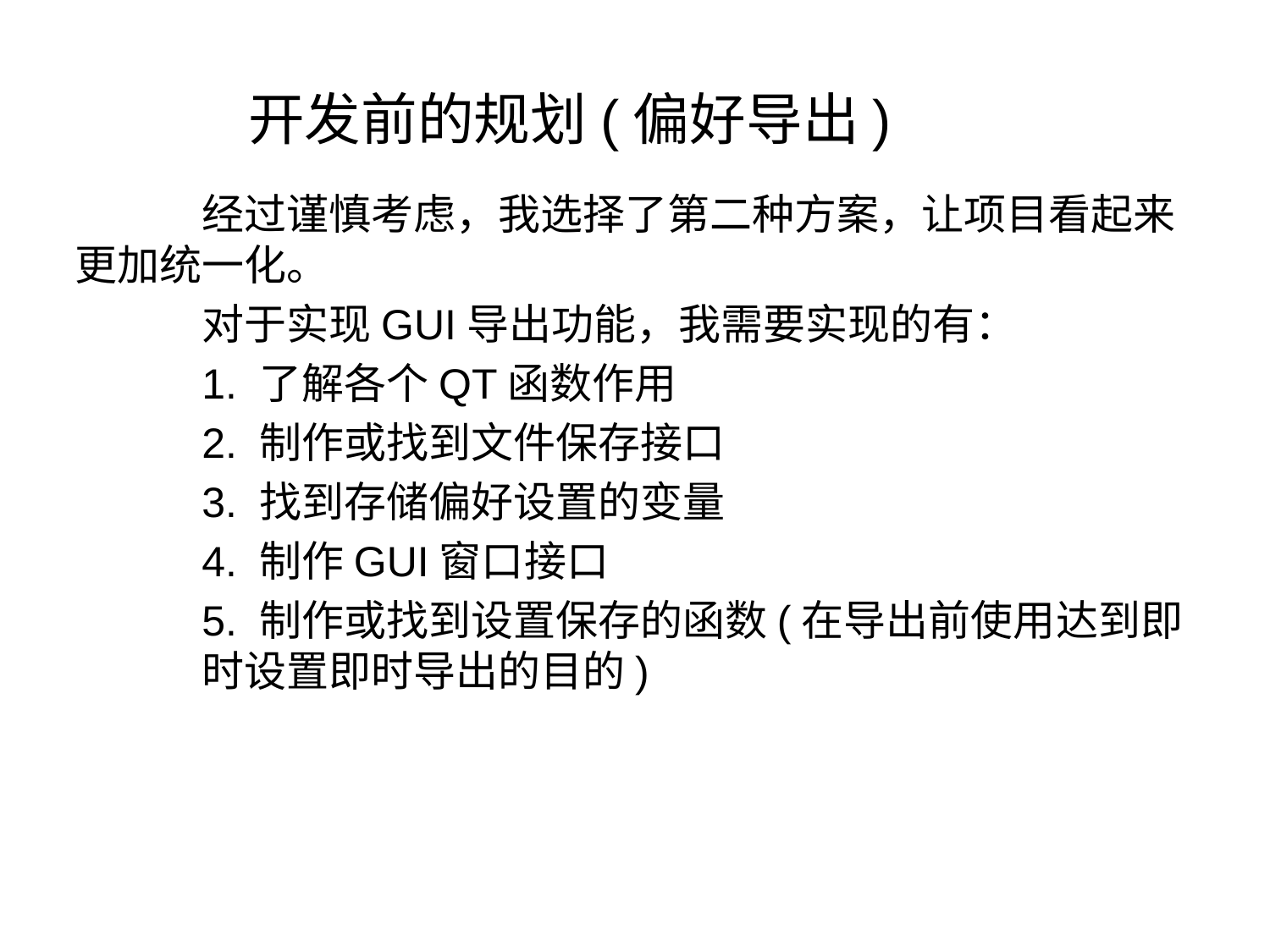

# 开发前的规划(偏好导出)
	经过谨慎考虑，我选择了第二种方案，让项目看起来更加统一化。
	对于实现GUI导出功能，我需要实现的有：
	1. 了解各个QT函数作用
	2. 制作或找到文件保存接口
	3. 找到存储偏好设置的变量
	4. 制作GUI窗口接口
	5. 制作或找到设置保存的函数(在导出前使用达到即	时设置即时导出的目的)